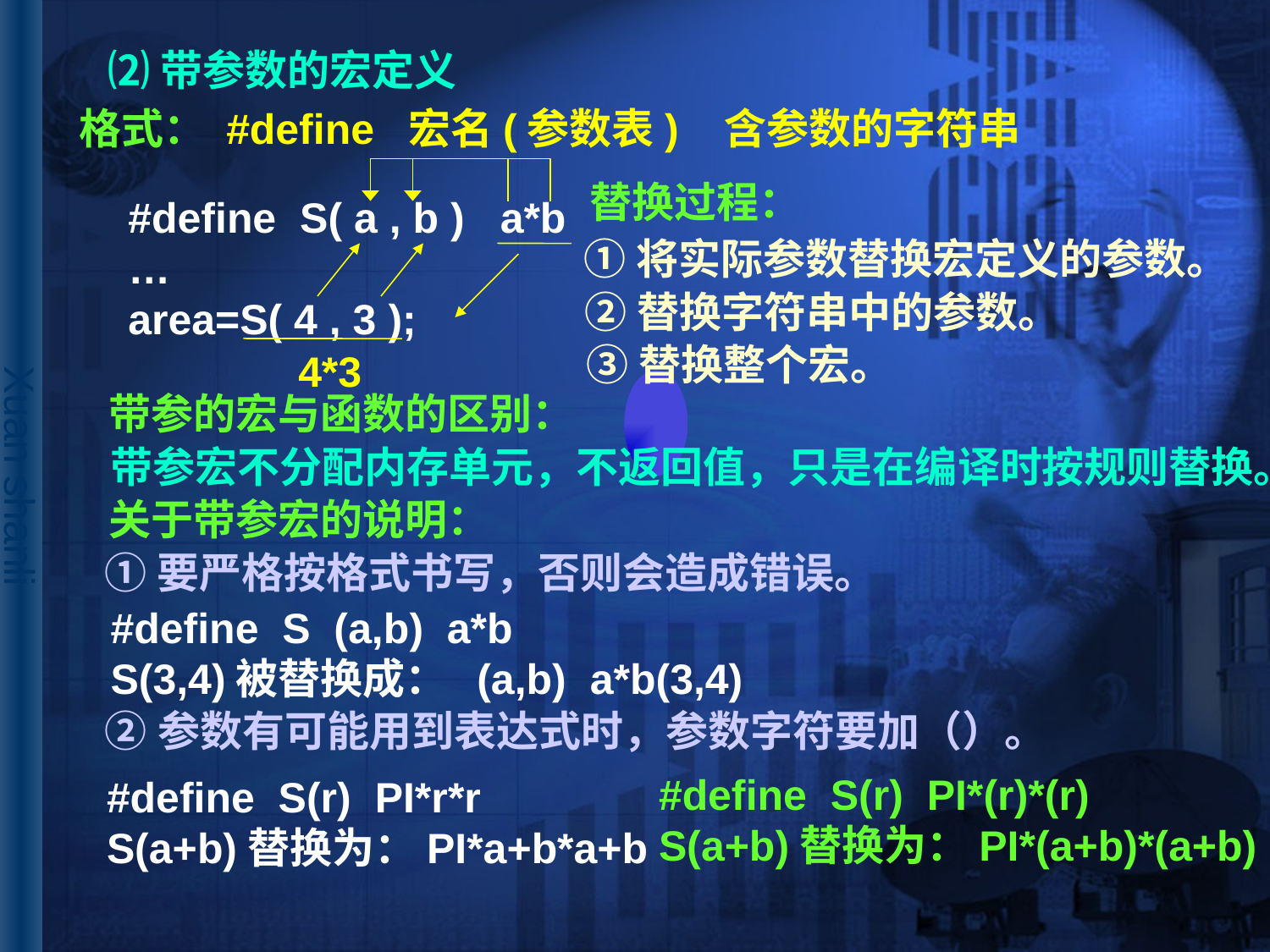

# ⑵带参数的宏定义
格式： #define  宏名(参数表)   含参数的字符串

替换过程：
#define  S( a , b )   a*b
…
area=S( 4 , 3 );
①将实际参数替换宏定义的参数。

②替换字符串中的参数。
③替换整个宏。

4*3
带参的宏与函数的区别：
带参宏不分配内存单元，不返回值，只是在编译时按规则替换。
关于带参宏的说明：
①要严格按格式书写，否则会造成错误。
#define  S  (a,b)  a*b
S(3,4)被替换成：  (a,b)  a*b(3,4)
②参数有可能用到表达式时，参数字符要加（）。
#define  S(r)  PI*(r)*(r)
S(a+b)替换为：PI*(a+b)*(a+b)
#define  S(r)  PI*r*r
S(a+b)替换为：PI*a+b*a+b